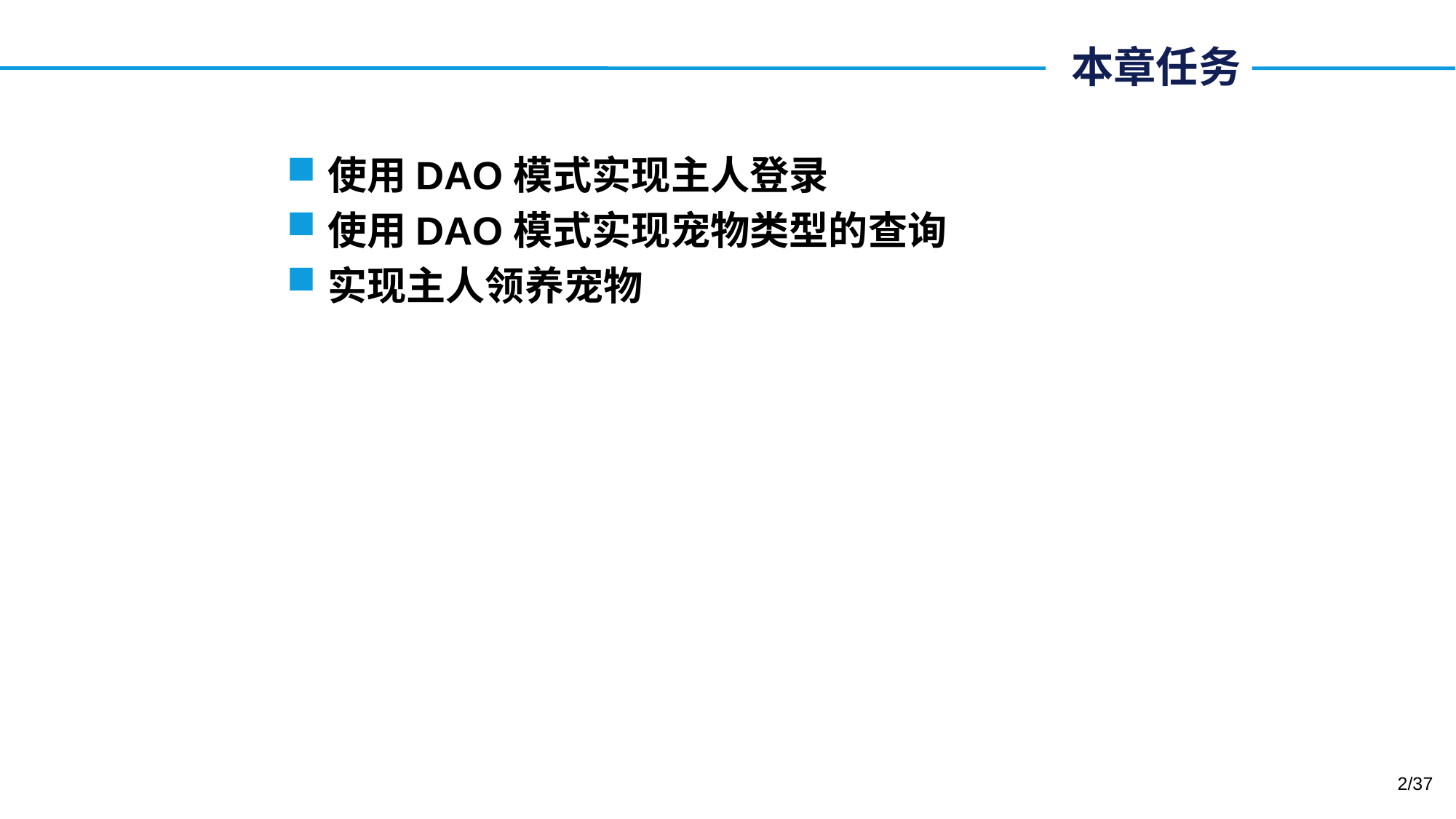

# 本章任务
使用DAO模式实现主人登录
使用DAO模式实现宠物类型的查询
实现主人领养宠物
2/37